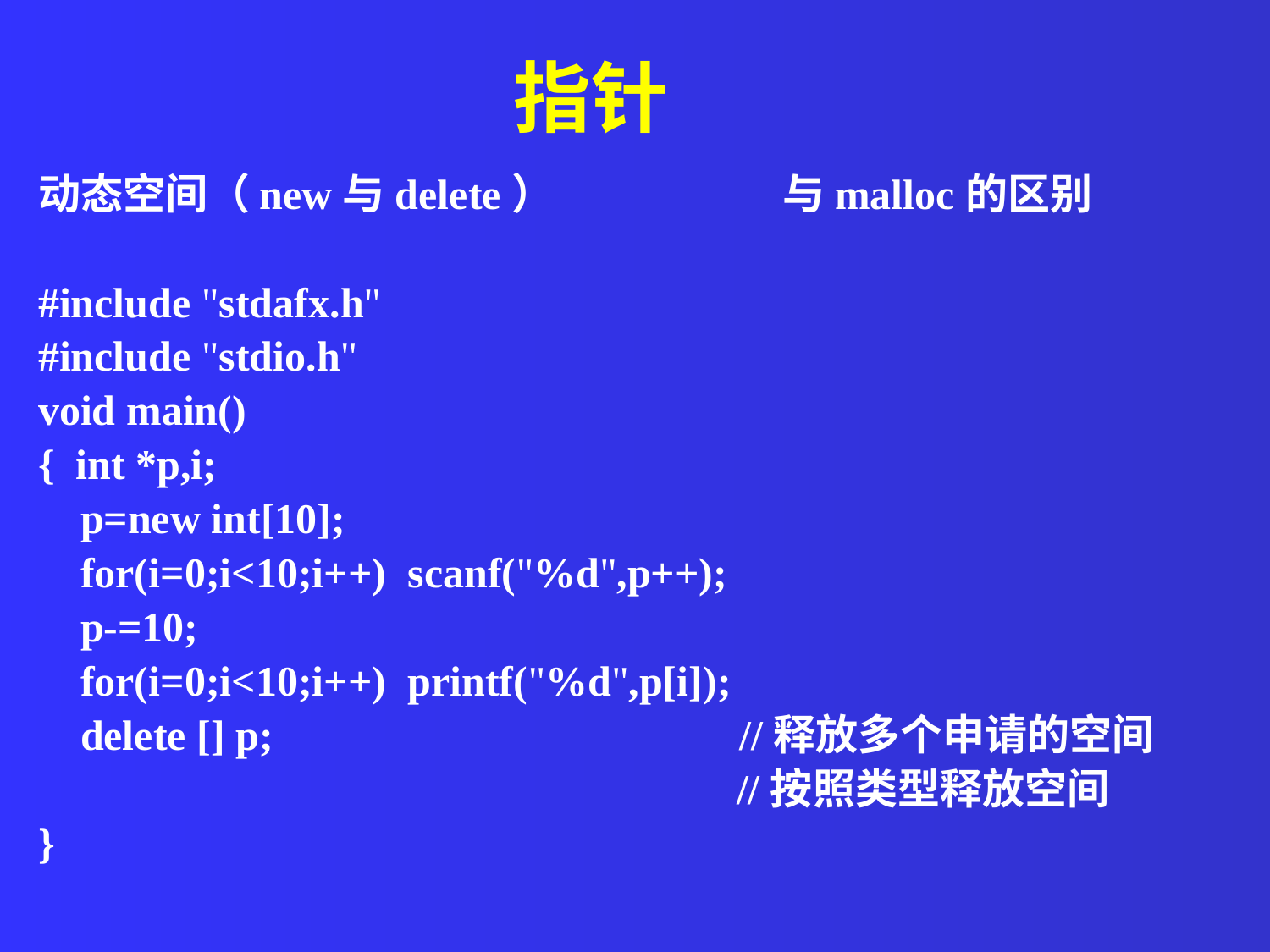

指针
动态空间（new与delete）                        与malloc的区别

#include "stdafx.h"
#include "stdio.h"
void main()
{  int *p,i;
    p=new int[10];
    for(i=0;i<10;i++)  scanf("%d",p++);
    p-=10;
    for(i=0;i<10;i++)  printf("%d",p[i]);
    delete [] p;                                            //释放多个申请的空间
                                                                  //按照类型释放空间
}